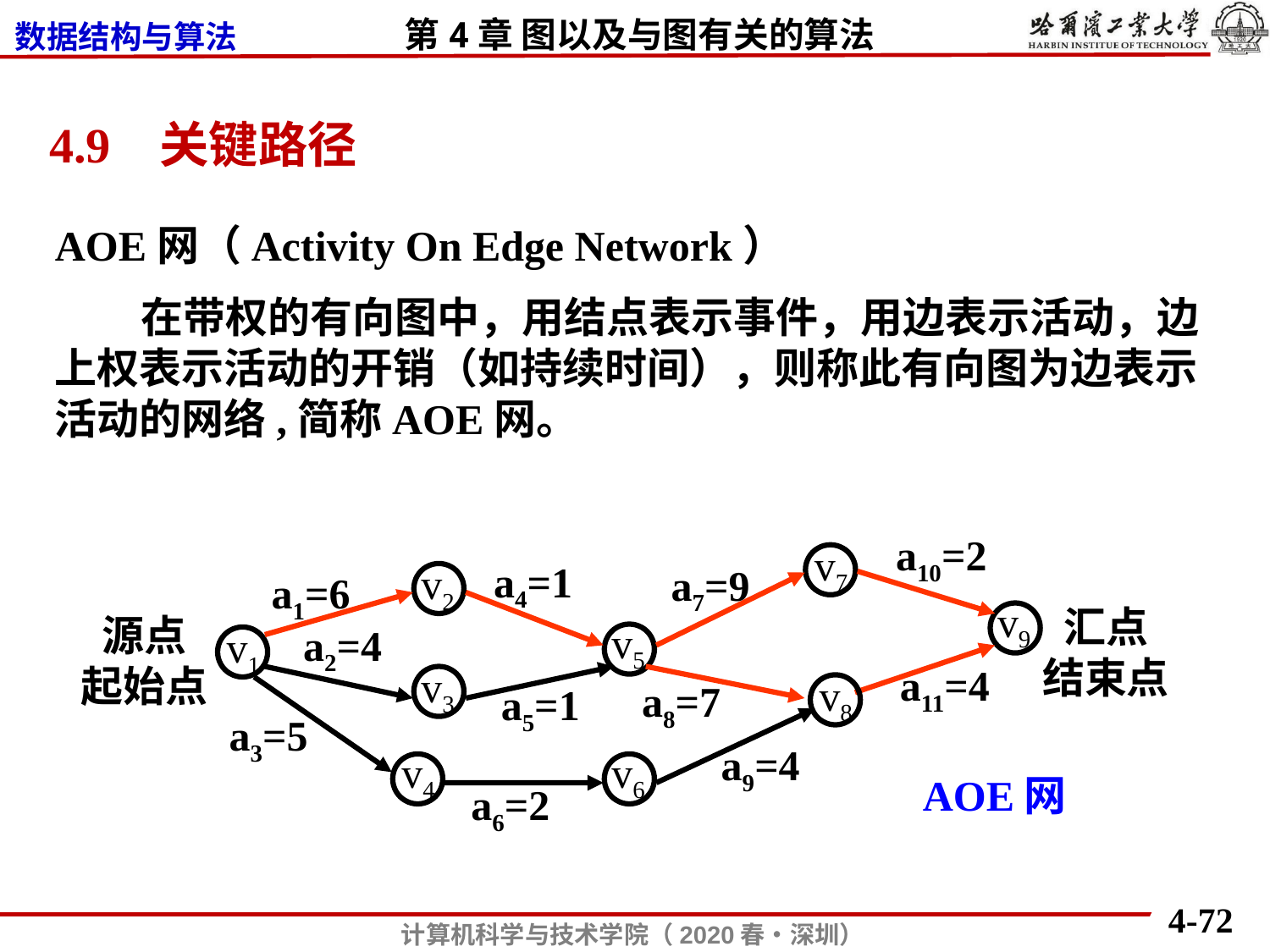

4.9   关键路径
AOE网（Activity On Edge Network）
        在带权的有向图中，用结点表示事件，用边表示活动，边上权表示活动的开销（如持续时间），则称此有向图为边表示活动的网络,简称AOE网。
a10=2
v7

a4=1
v2
a7=9
a1=6

v9

汇点
结束点
源点
起始点

v5
a2=4
v1

a11=4
v3
v8

a8=7
a5=1

a3=5

a9=4
v4
v6

AOE网
a6=2